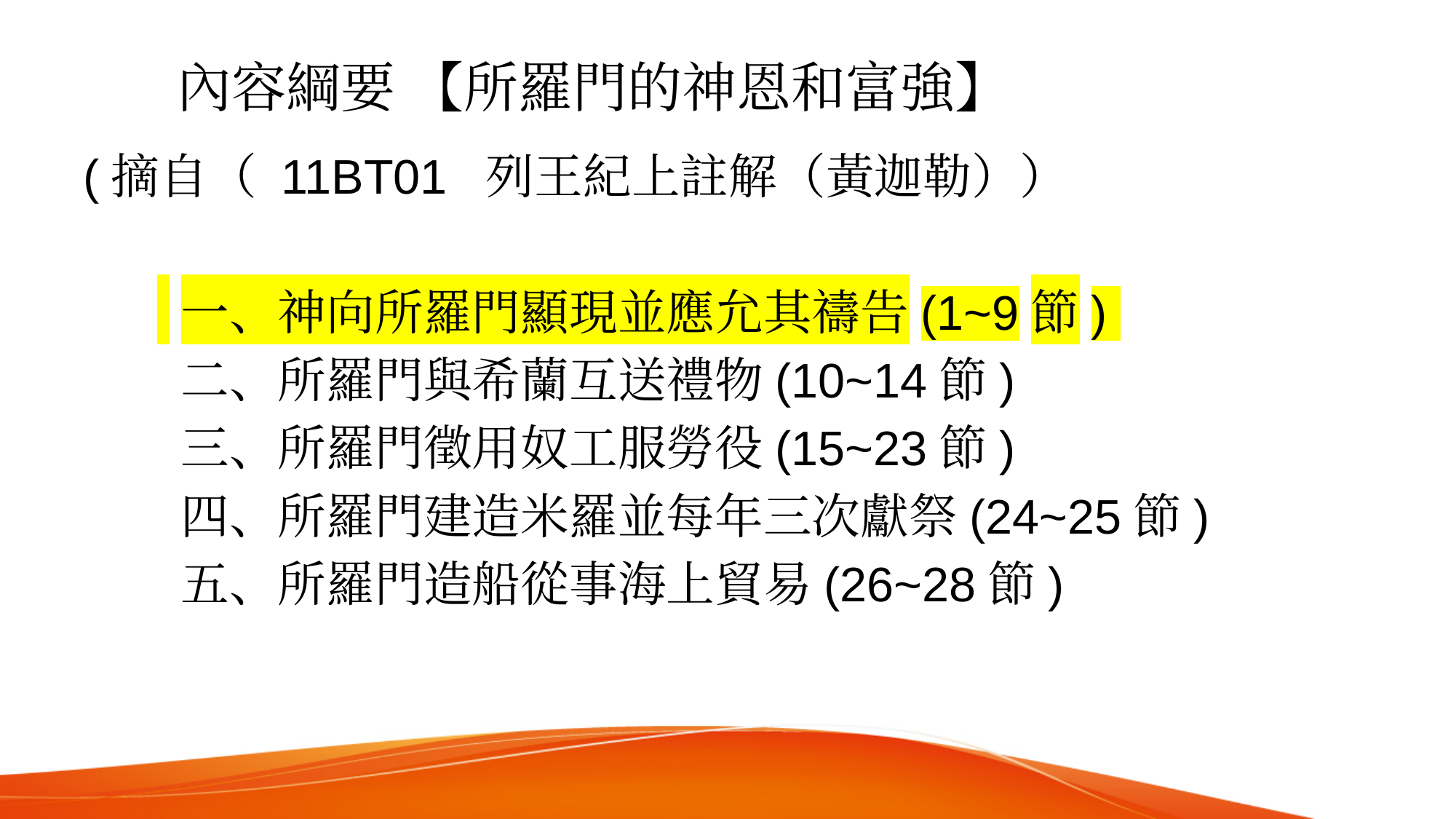

# 內容綱要 【所羅門的神恩和富強】
(摘自（ 11BT01  列王紀上註解（黃迦勒））

 一、神向所羅門顯現並應允其禱告(1~9節)
 二、所羅門與希蘭互送禮物(10~14節)
 三、所羅門徵用奴工服勞役(15~23節)
 四、所羅門建造米羅並每年三次獻祭(24~25節)
 五、所羅門造船從事海上貿易(26~28節)